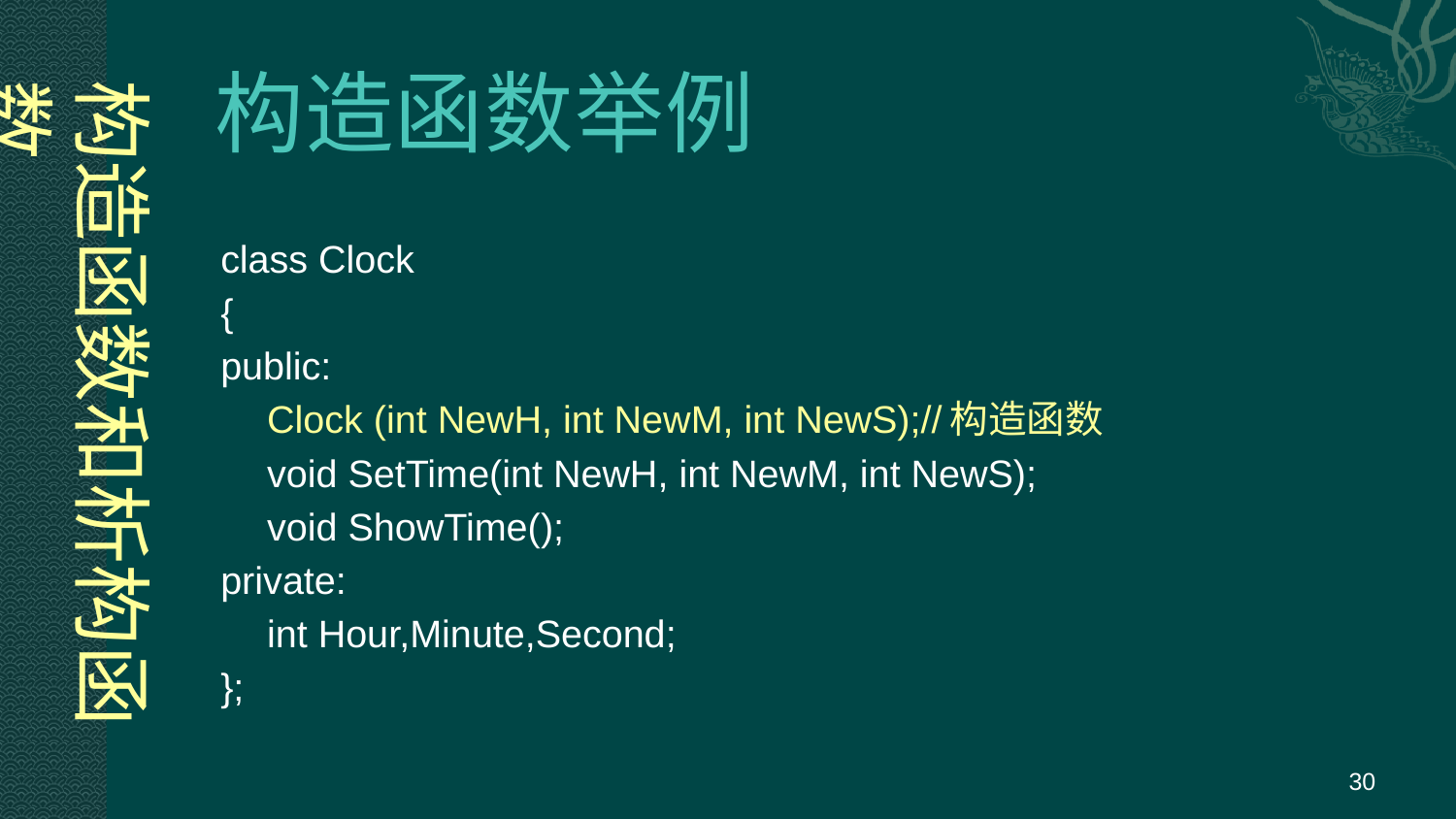

# 构造函数举例
构造函数和析构函数
class Clock
{
public:
	Clock (int NewH, int NewM, int NewS);//构造函数
	void SetTime(int NewH, int NewM, int NewS);
	void ShowTime();
private:
	int Hour,Minute,Second;
};
30